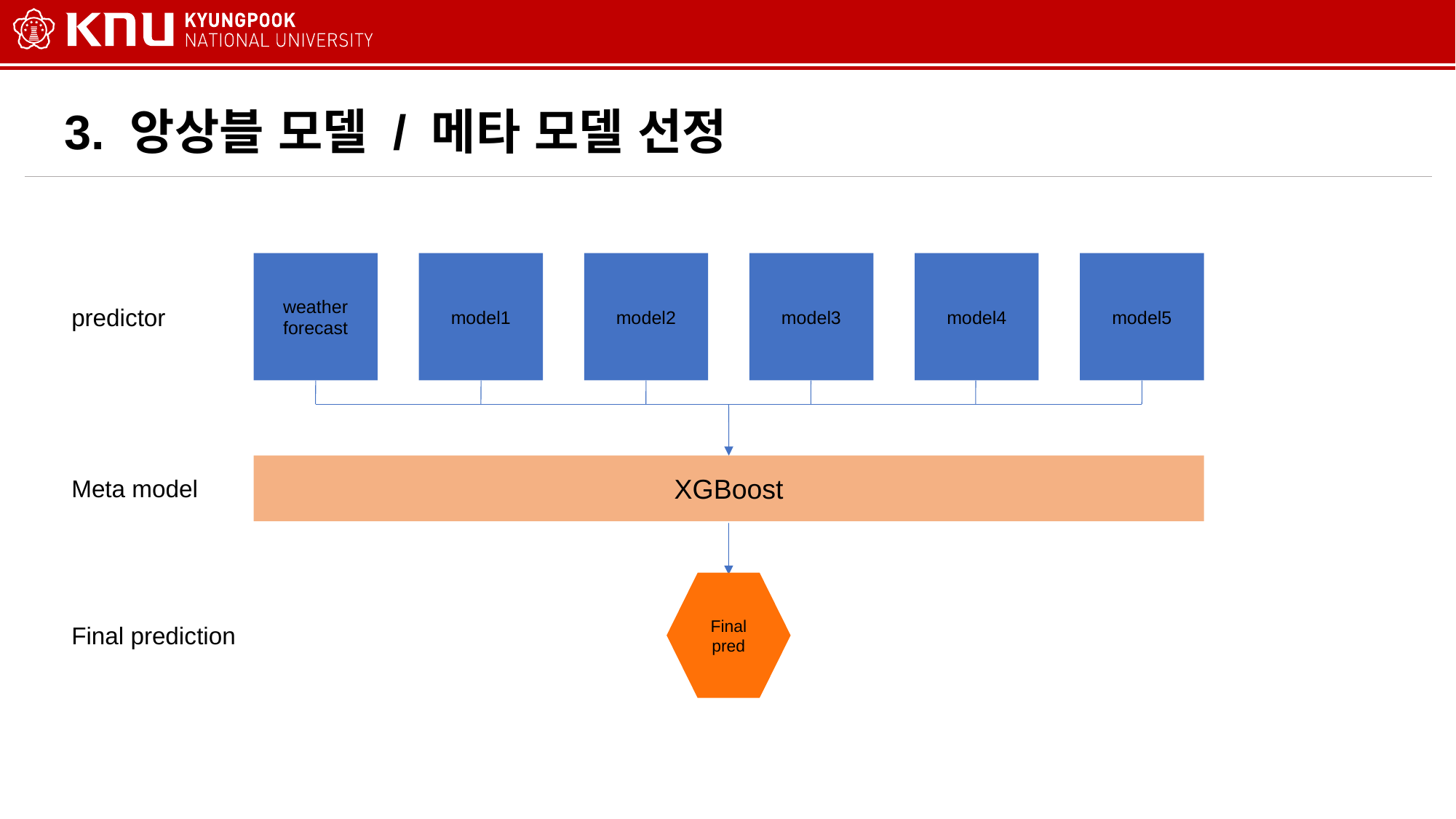

3. 앙상블 모델 / 메타 모델 선정
weather forecast
model1
model2
model3
model4
model5
XGBoost
Final
pred
predictor
Meta model
Final prediction